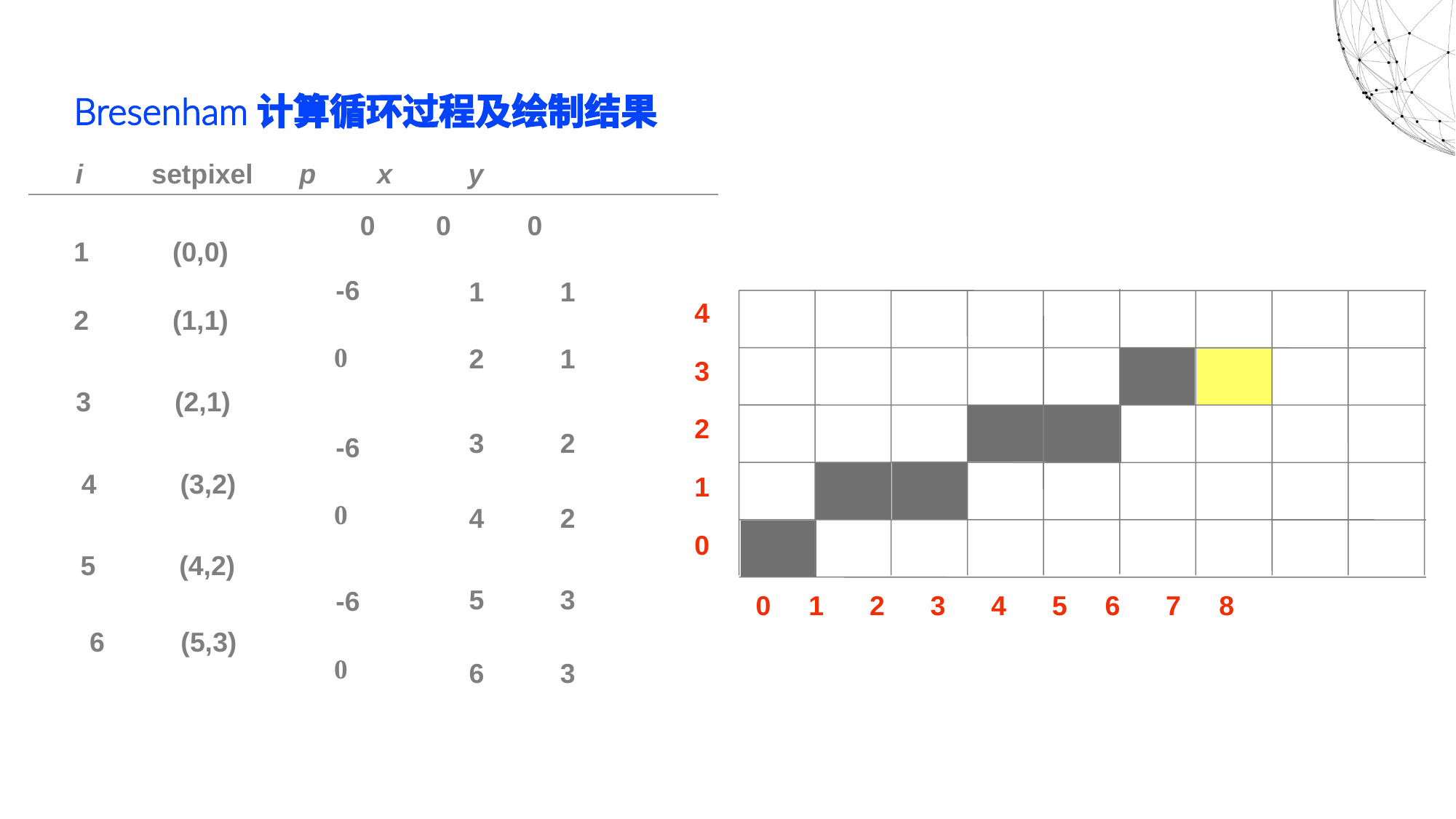

Bresenham计算循环过程及绘制结果
i         setpixel      p        x          y

   0        0          0
1           (0,0)
 -6
1          1

4
3
2
1
0
  0     1      2      3      4      5     6      7     8
2           (1,1)
0
2          1

3           (2,1)

3          2
 -6
4           (3,2)

0
4          2

5           (4,2)
5          3
 -6
6          (5,3)
0
6          3